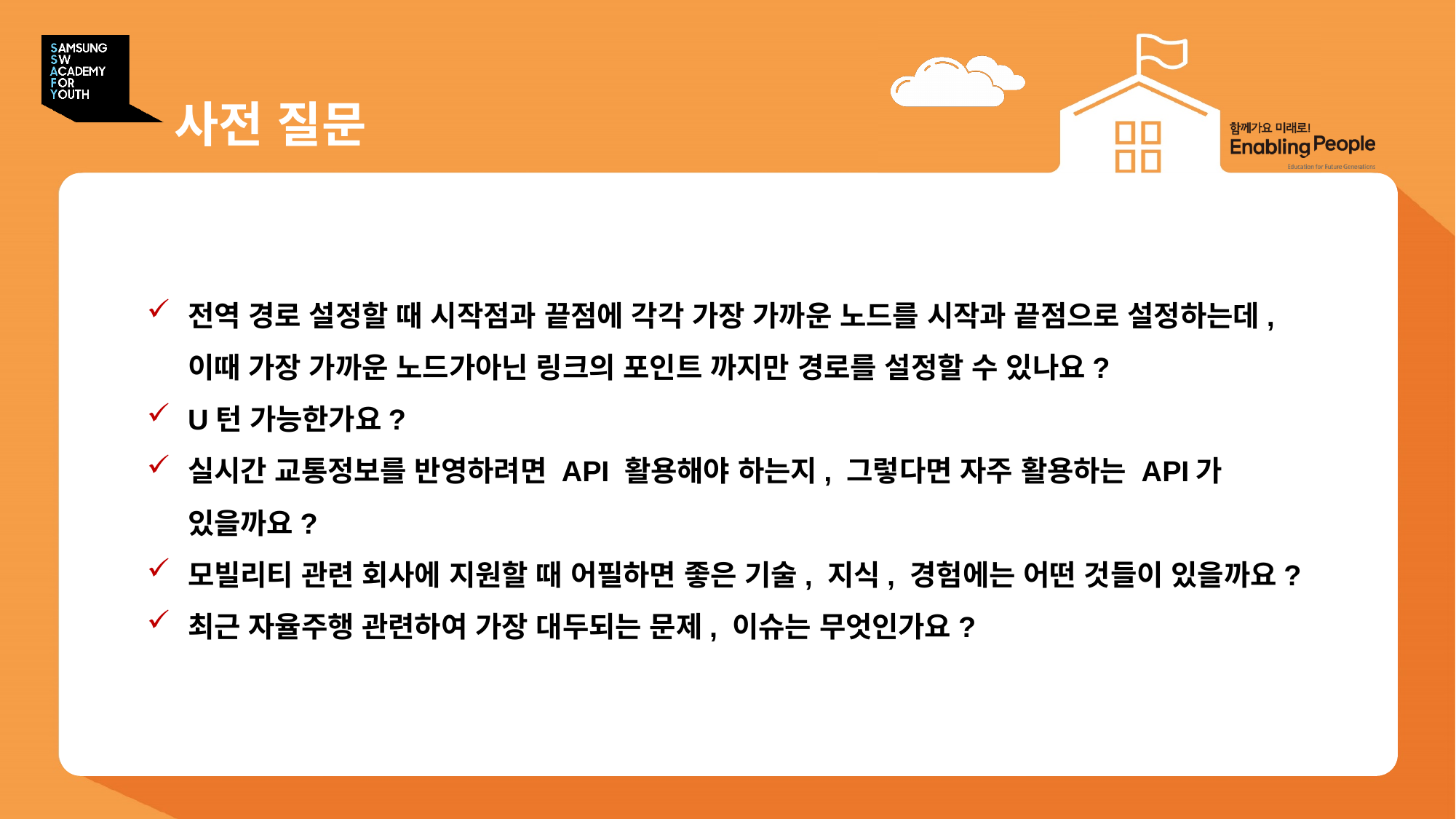

# 사전 질문
전역 경로 설정할 때 시작점과 끝점에 각각 가장 가까운 노드를 시작과 끝점으로 설정하는데, 이때 가장 가까운 노드가아닌 링크의 포인트 까지만 경로를 설정할 수 있나요?
U턴 가능한가요?
실시간 교통정보를 반영하려면 API 활용해야 하는지, 그렇다면 자주 활용하는 API가 있을까요?
모빌리티 관련 회사에 지원할 때 어필하면 좋은 기술, 지식, 경험에는 어떤 것들이 있을까요?
최근 자율주행 관련하여 가장 대두되는 문제, 이슈는 무엇인가요?